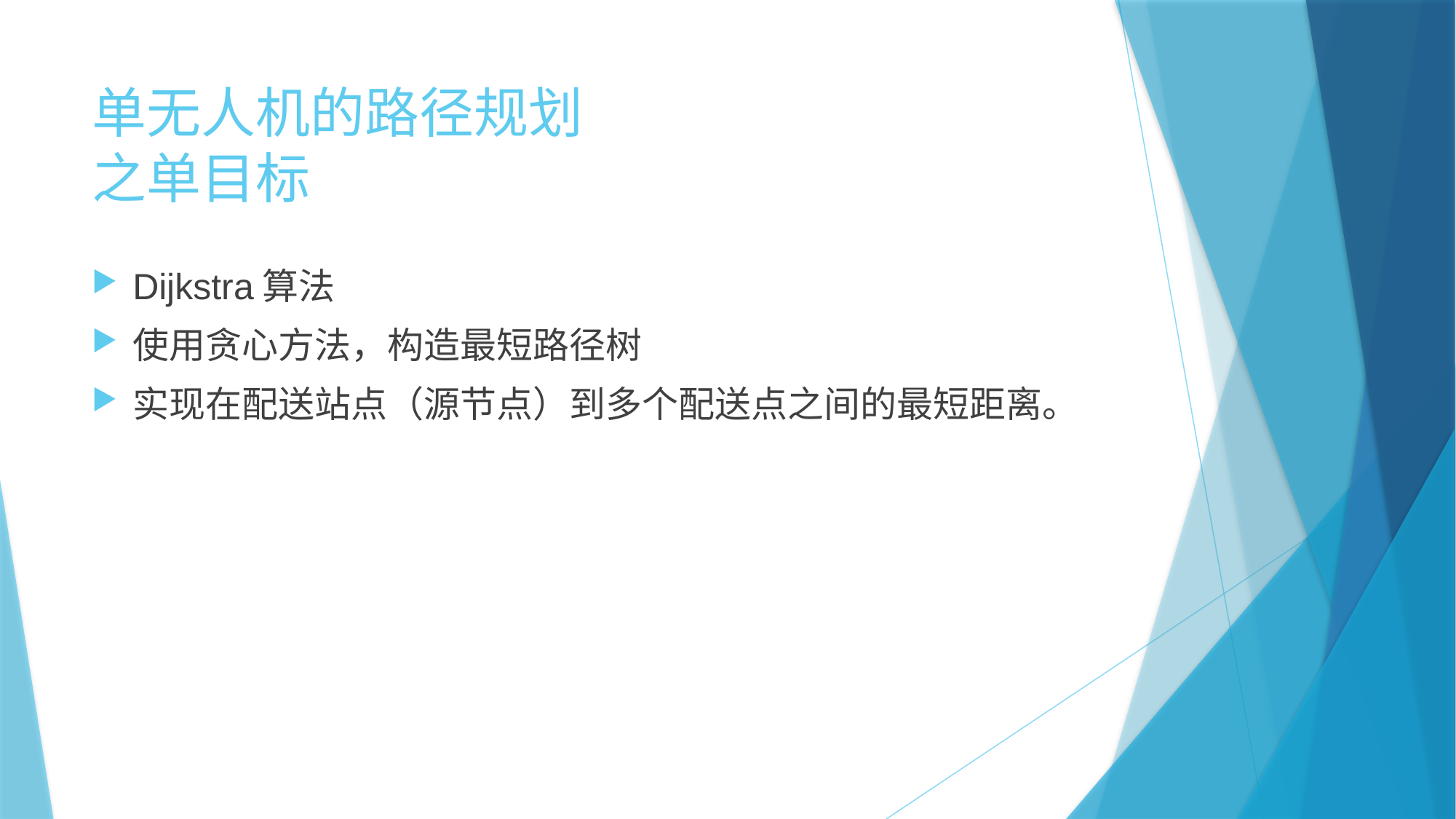

# 单无人机的路径规划 之单目标
Dijkstra算法
使用贪心方法，构造最短路径树
实现在配送站点（源节点）到多个配送点之间的最短距离。